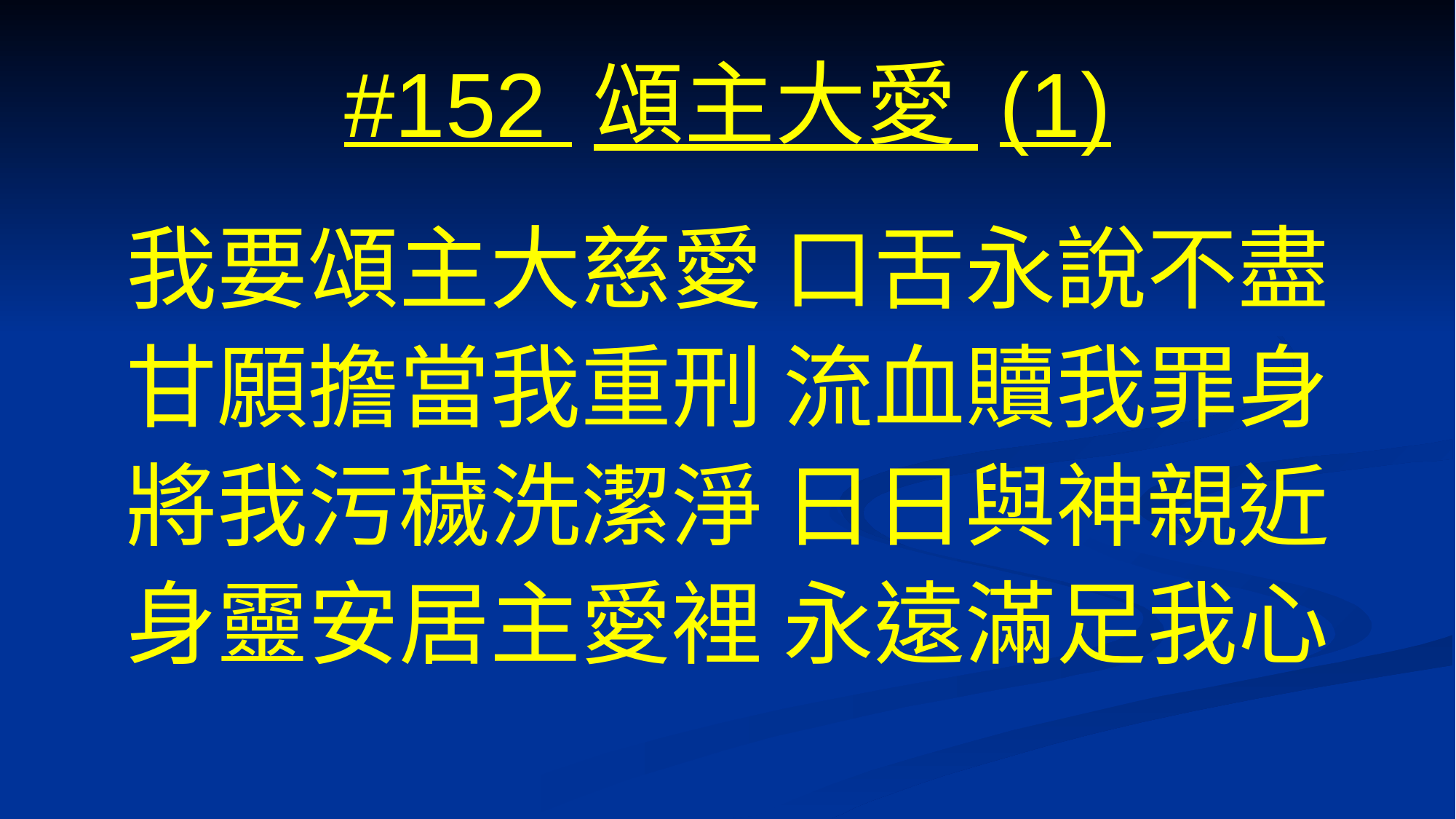

# #152 頌主大愛 (1)
我要頌主大慈愛 口舌永說不盡
甘願擔當我重刑 流血贖我罪身
將我污穢洗潔淨 日日與神親近
身靈安居主愛裡 永遠滿足我心